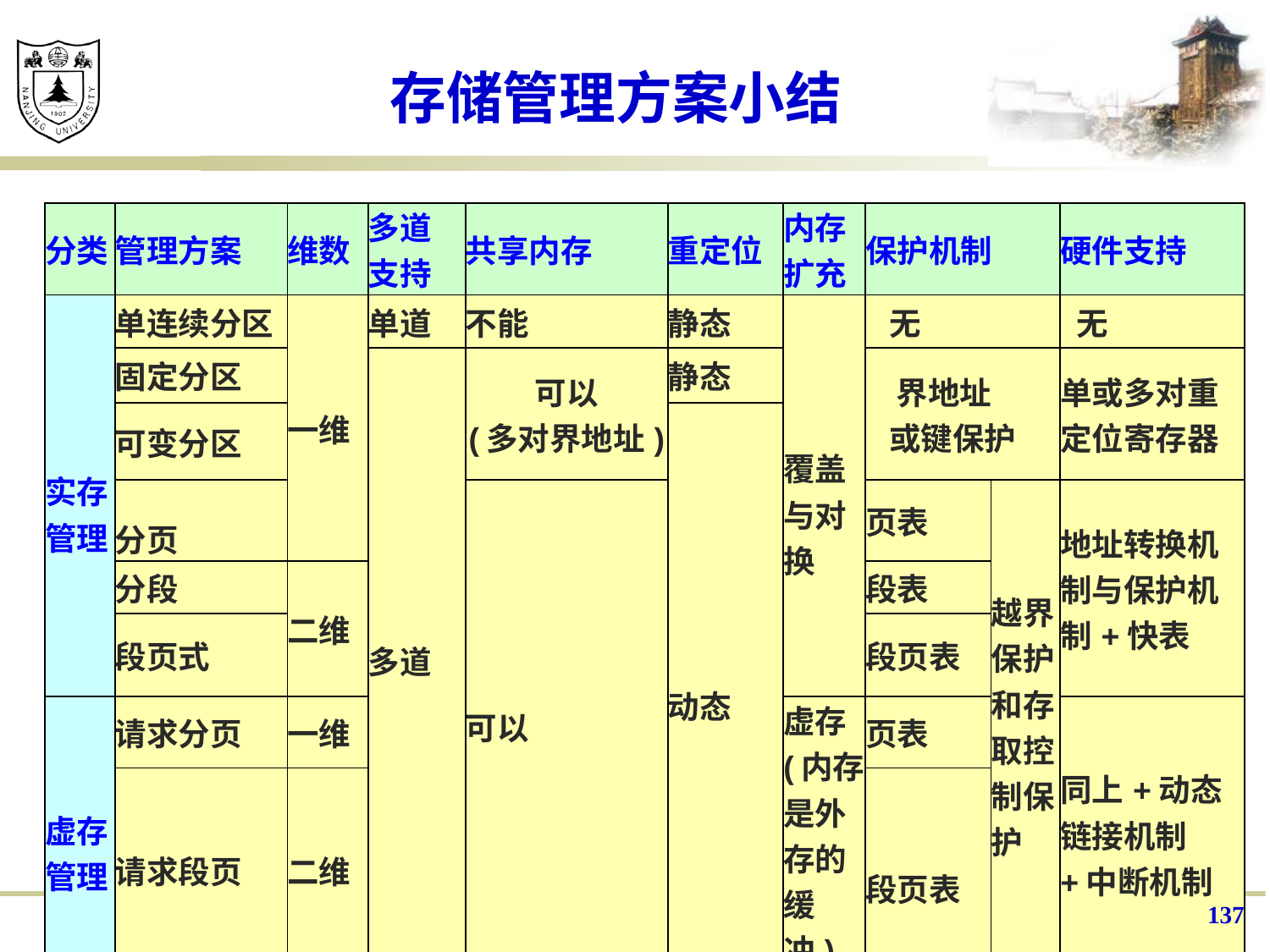

# 存储管理方案小结
| 分类 | 管理方案 | 维数 | 多道 支持 | 共享内存 | 重定位 | 内存扩充 | 保护机制 |  | 硬件支持 |
| --- | --- | --- | --- | --- | --- | --- | --- | --- | --- |
| 实存 管理 | 单连续分区 | 一维 | 单道 | 不能 | 静态 | 覆盖与对换 | 无 |  | 无 |
|  | 固定分区 |  | 多道 | 可以 (多对界地址) | 静态 |  | 界地址 或键保护 |  | 单或多对重定位寄存器 |
|  | 可变分区 |  |  |  | 动态 |  |  |  |  |
|  | 分页 |  |  | 可以 |  |  | 页表 | 越界保护和存取控制保护 | 地址转换机制与保护机制+快表 |
|  | 分段 | 二维 |  |  |  |  | 段表 |  |  |
|  | 段页式 |  |  |  |  |  | 段页表 |  |  |
| 虚存 管理 | 请求分页 | 一维 |  |  |  | 虚存(内存是外存的缓冲) | 页表 |  | 同上+动态链接机制+中断机制 |
|  | 请求段页 | 二维 |  |  |  |  | 段页表 |  |  |
137